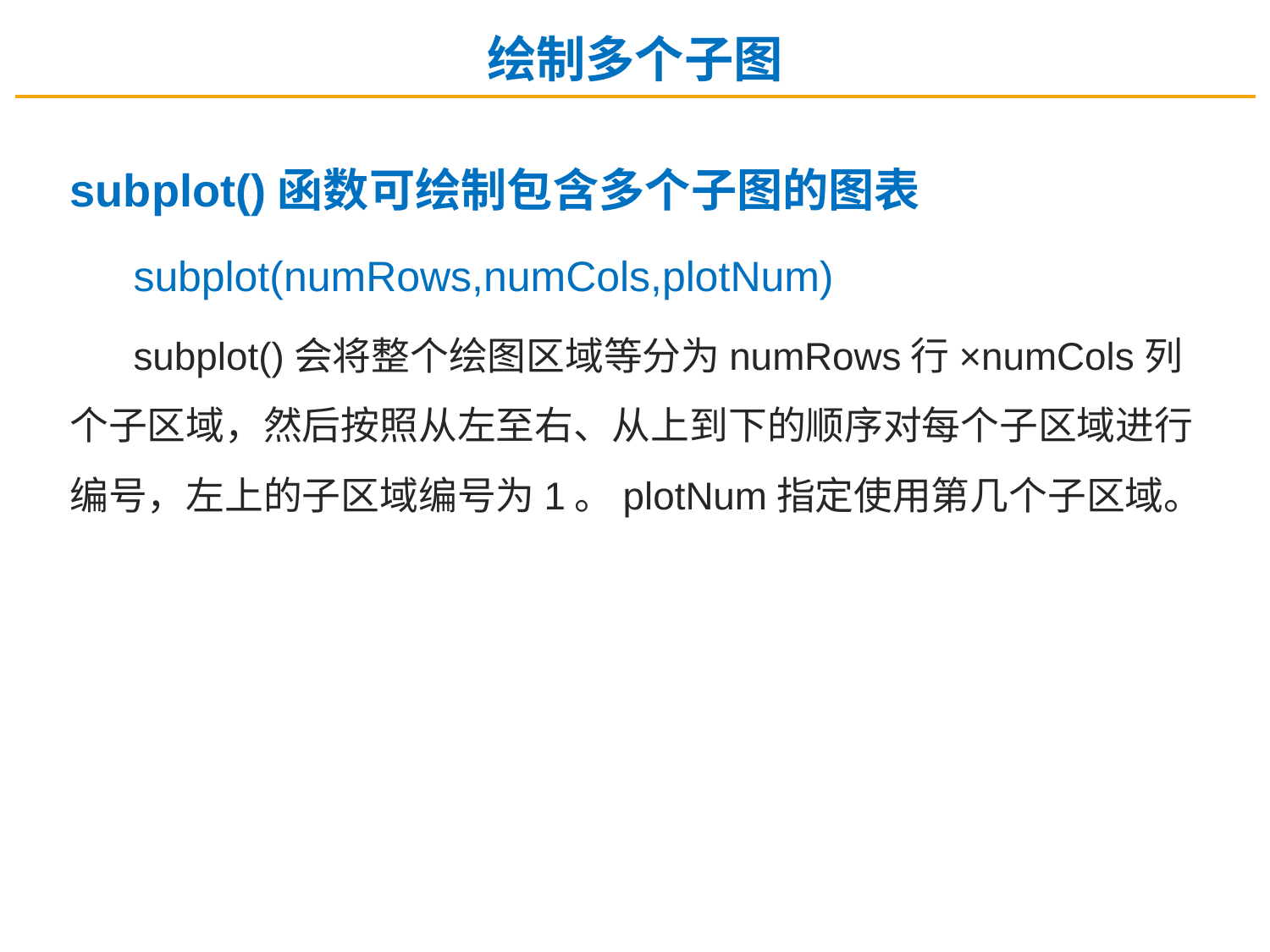

绘制多个子图
subplot()函数可绘制包含多个子图的图表
subplot(numRows,numCols,plotNum)
subplot()会将整个绘图区域等分为numRows行×numCols列个子区域，然后按照从左至右、从上到下的顺序对每个子区域进行编号，左上的子区域编号为1。plotNum指定使用第几个子区域。